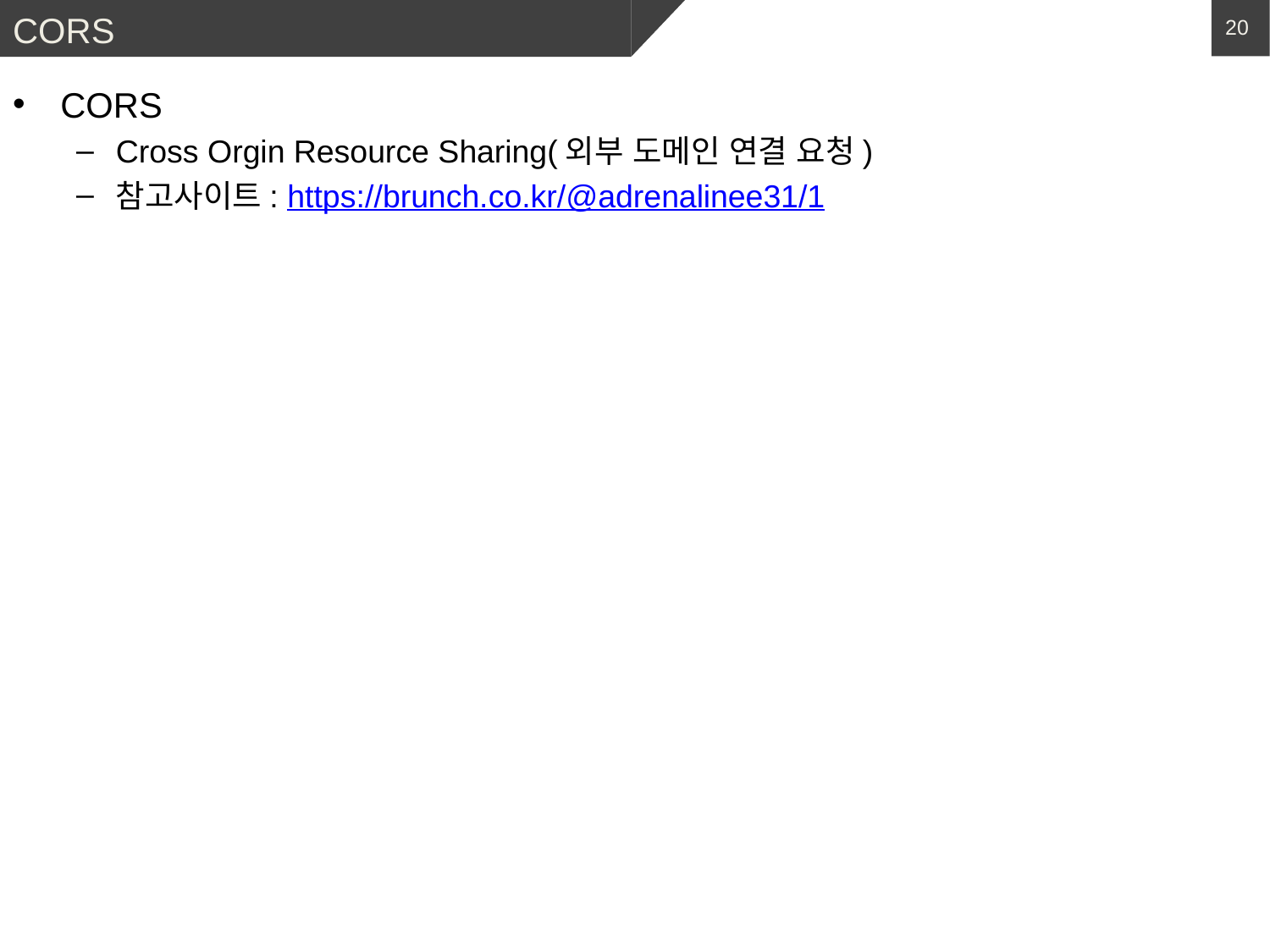

# CORS
20
CORS
Cross Orgin Resource Sharing(외부 도메인 연결 요청)
참고사이트: https://brunch.co.kr/@adrenalinee31/1